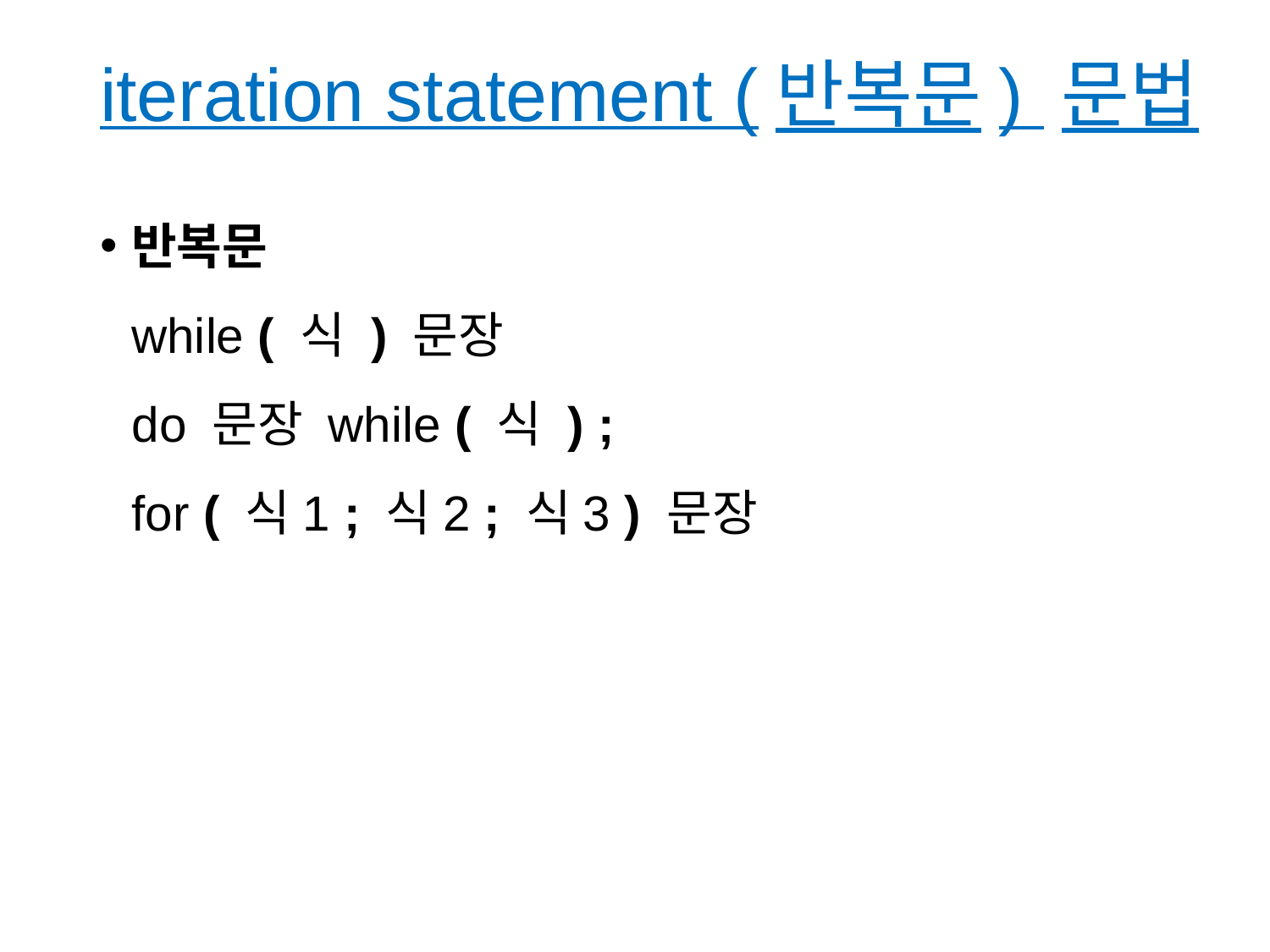

# iteration statement (반복문) 문법
반복문
while ( 식 ) 문장
do 문장 while ( 식 ) ;
for ( 식1 ; 식2 ; 식3 ) 문장